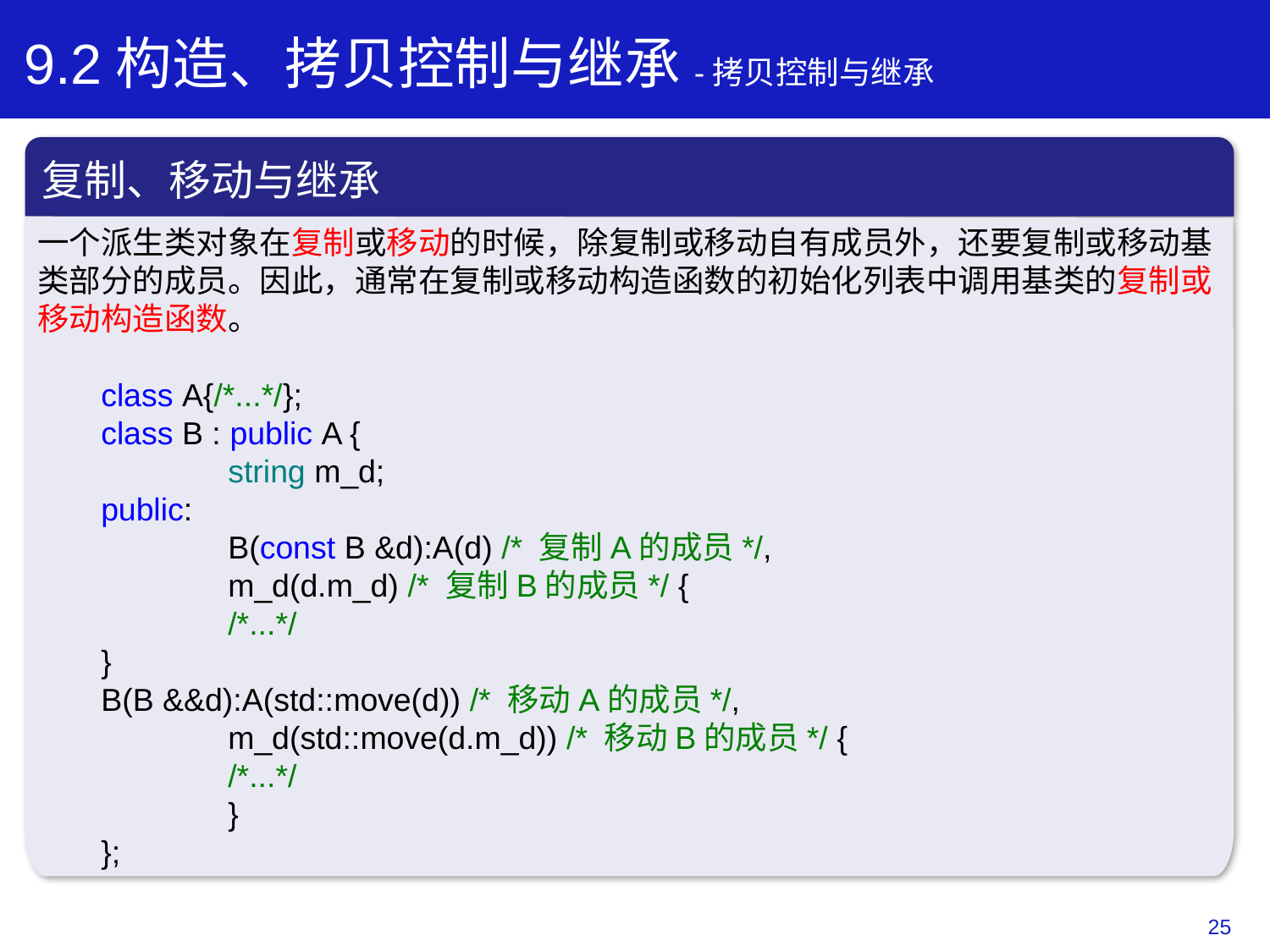

9.2构造、拷贝控制与继承-拷贝控制与继承
复制、移动与继承
一个派生类对象在复制或移动的时候，除复制或移动自有成员外，还要复制或移动基类部分的成员。因此，通常在复制或移动构造函数的初始化列表中调用基类的复制或移动构造函数。

class A{/*...*/};
class B : public A {
	string m_d;
public:
	B(const B &d):A(d) /* 复制A的成员*/,
	m_d(d.m_d) /* 复制B的成员*/ {
	/*...*/
}
B(B &&d):A(std::move(d)) /* 移动A的成员*/,
	m_d(std::move(d.m_d)) /* 移动B的成员*/ {
	/*...*/
	}
};
25